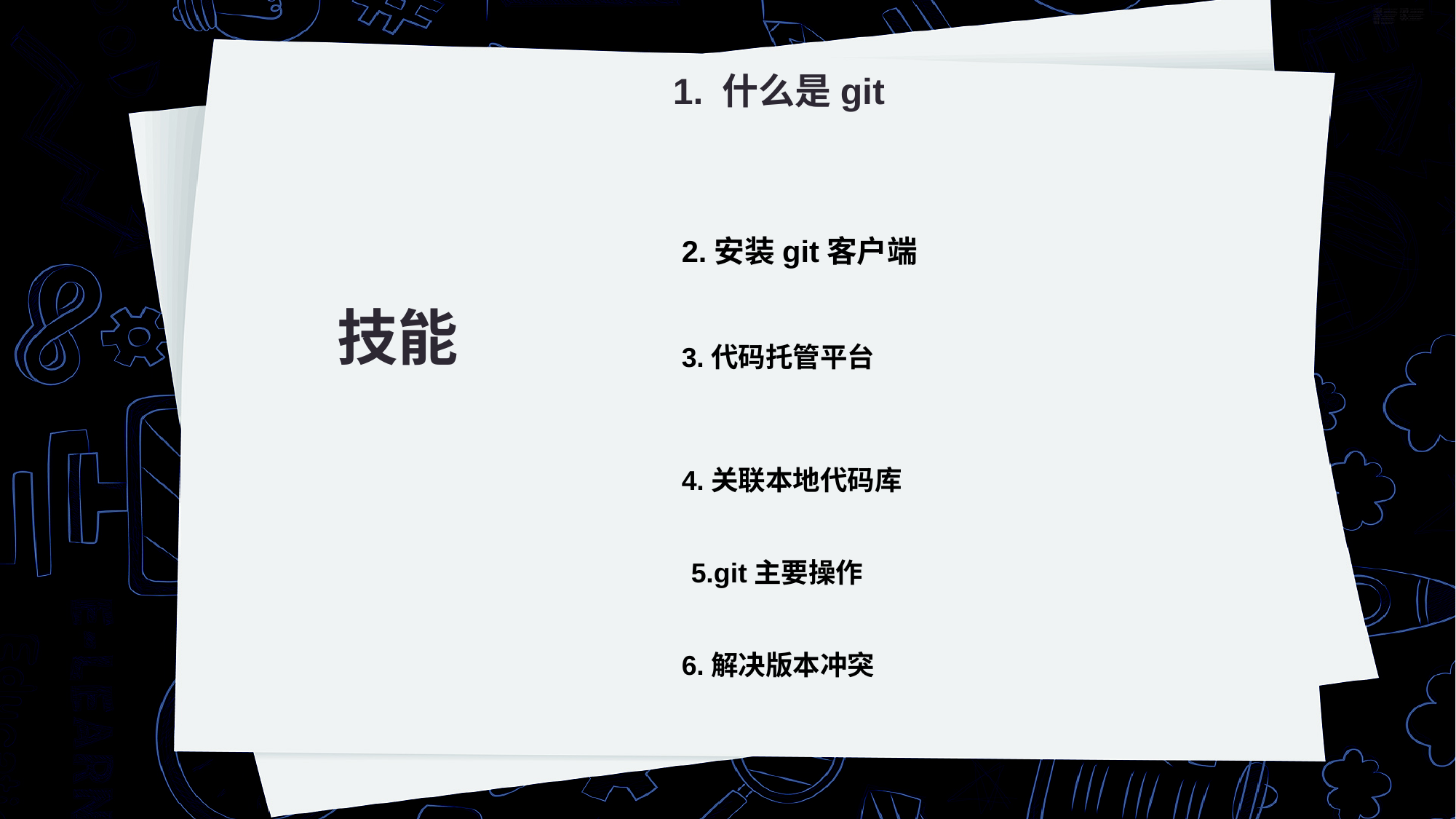

1. 什么是git
2.安装git客户端
技能
3.代码托管平台
4.关联本地代码库
5.git主要操作
6.解决版本冲突